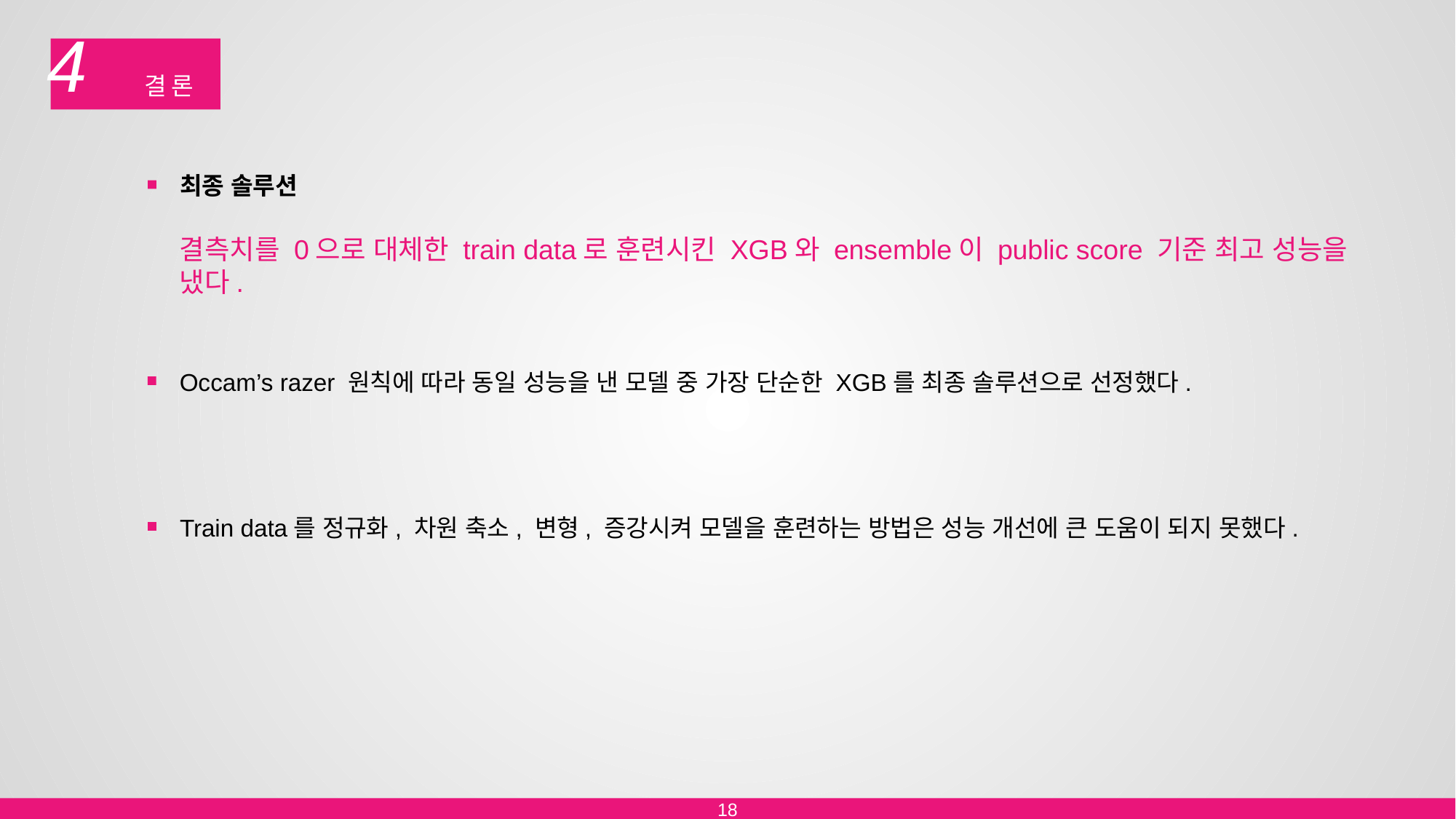

4

# 결론
최종 솔루션

결측치를 0으로 대체한 train data로 훈련시킨 XGB와 ensemble이 public score 기준 최고 성능을 냈다.
Occam’s razer 원칙에 따라 동일 성능을 낸 모델 중 가장 단순한 XGB를 최종 솔루션으로 선정했다.

Train data를 정규화, 차원 축소, 변형, 증강시켜 모델을 훈련하는 방법은 성능 개선에 큰 도움이 되지 못했다.

18